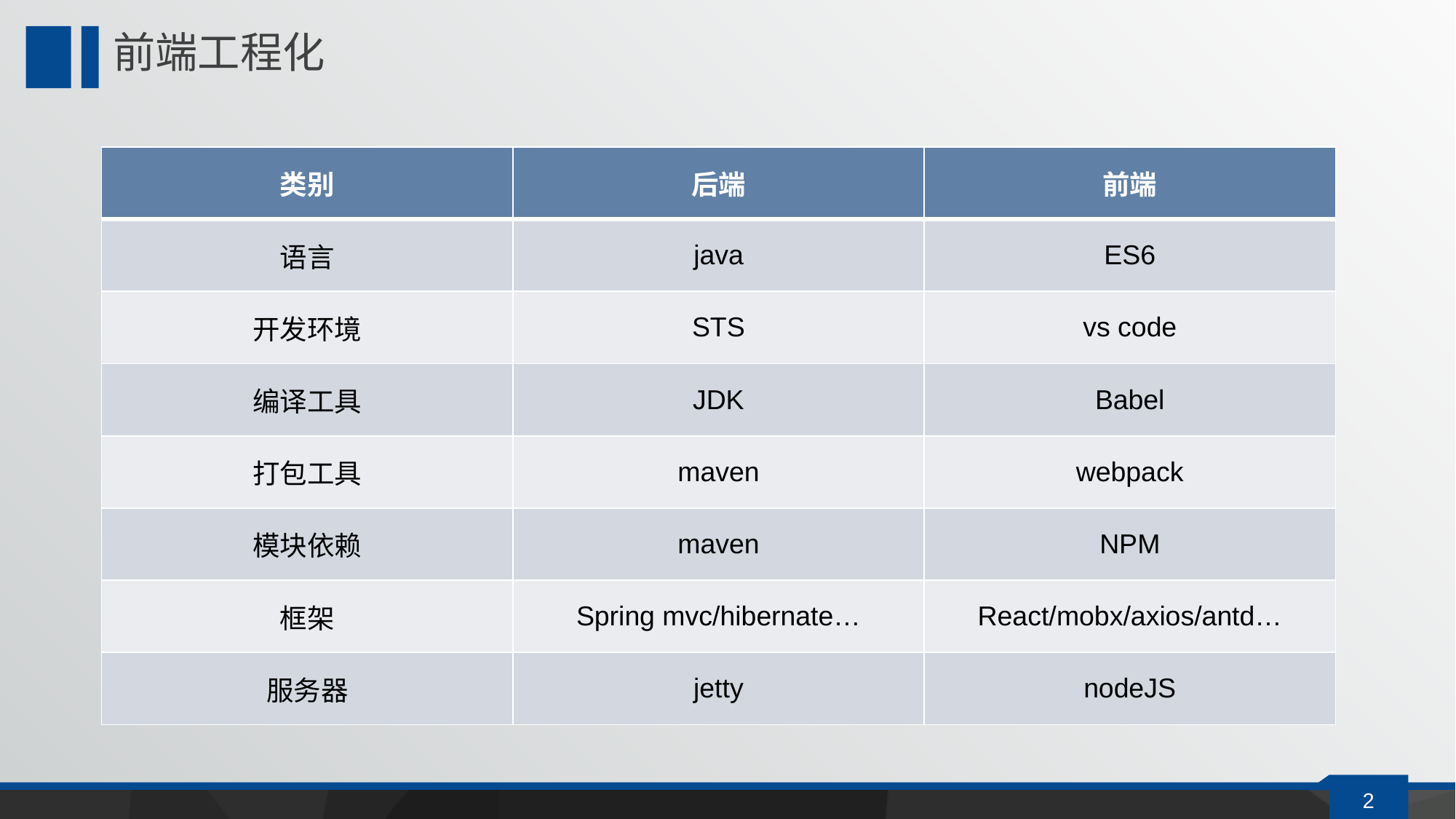

# 前端工程化
| 类别 | 后端 | 前端 |
| --- | --- | --- |
| 语言 | java | ES6 |
| 开发环境 | STS | vs code |
| 编译工具 | JDK | Babel |
| 打包工具 | maven | webpack |
| 模块依赖 | maven | NPM |
| 框架 | Spring mvc/hibernate… | React/mobx/axios/antd… |
| 服务器 | jetty | nodeJS |